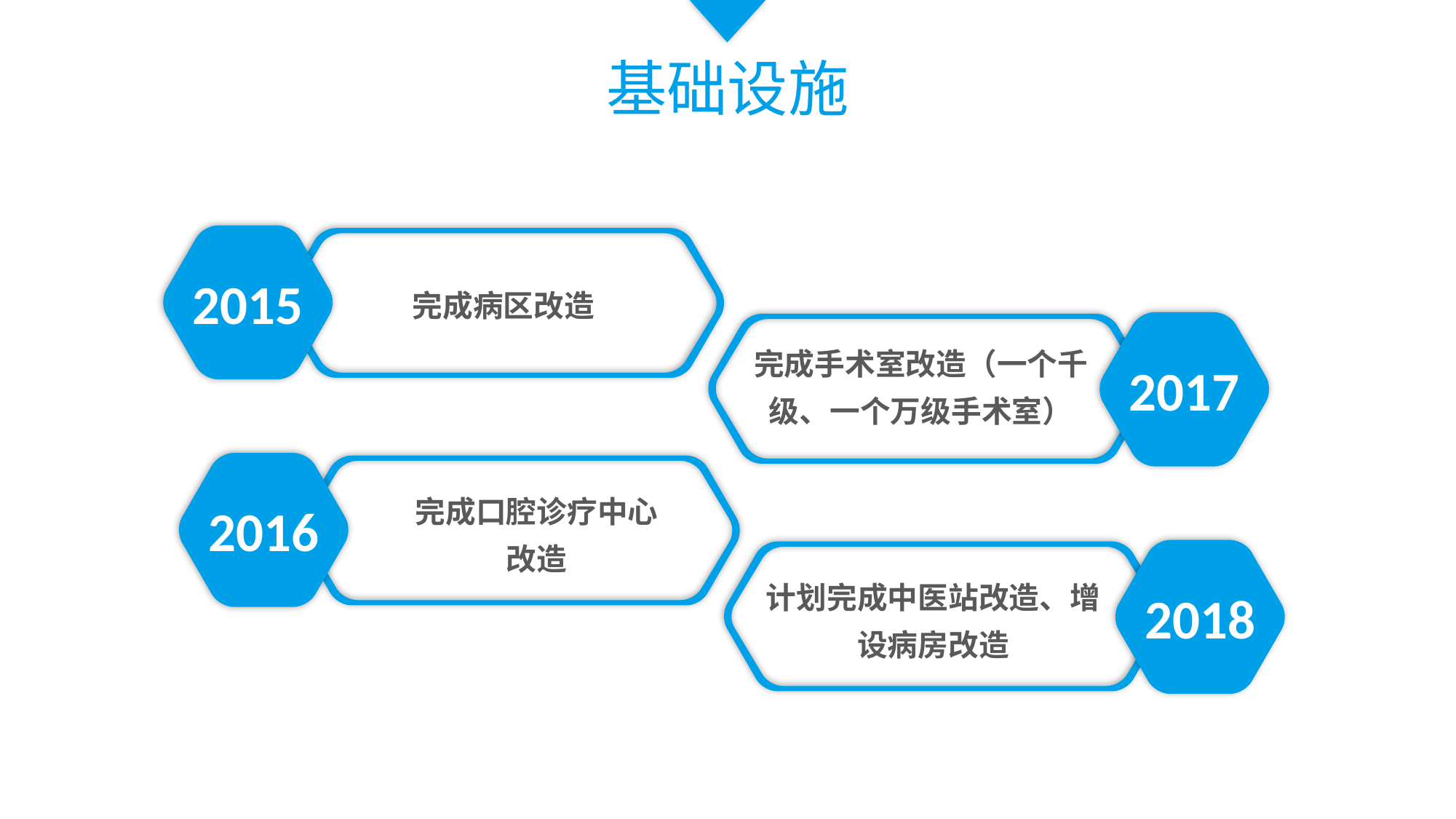

基础设施
2015

完成病区改造
2017

完成手术室改造（一个千级、一个万级手术室）
2016

完成口腔诊疗中心
改造
2018

计划完成中医站改造、增设病房改造